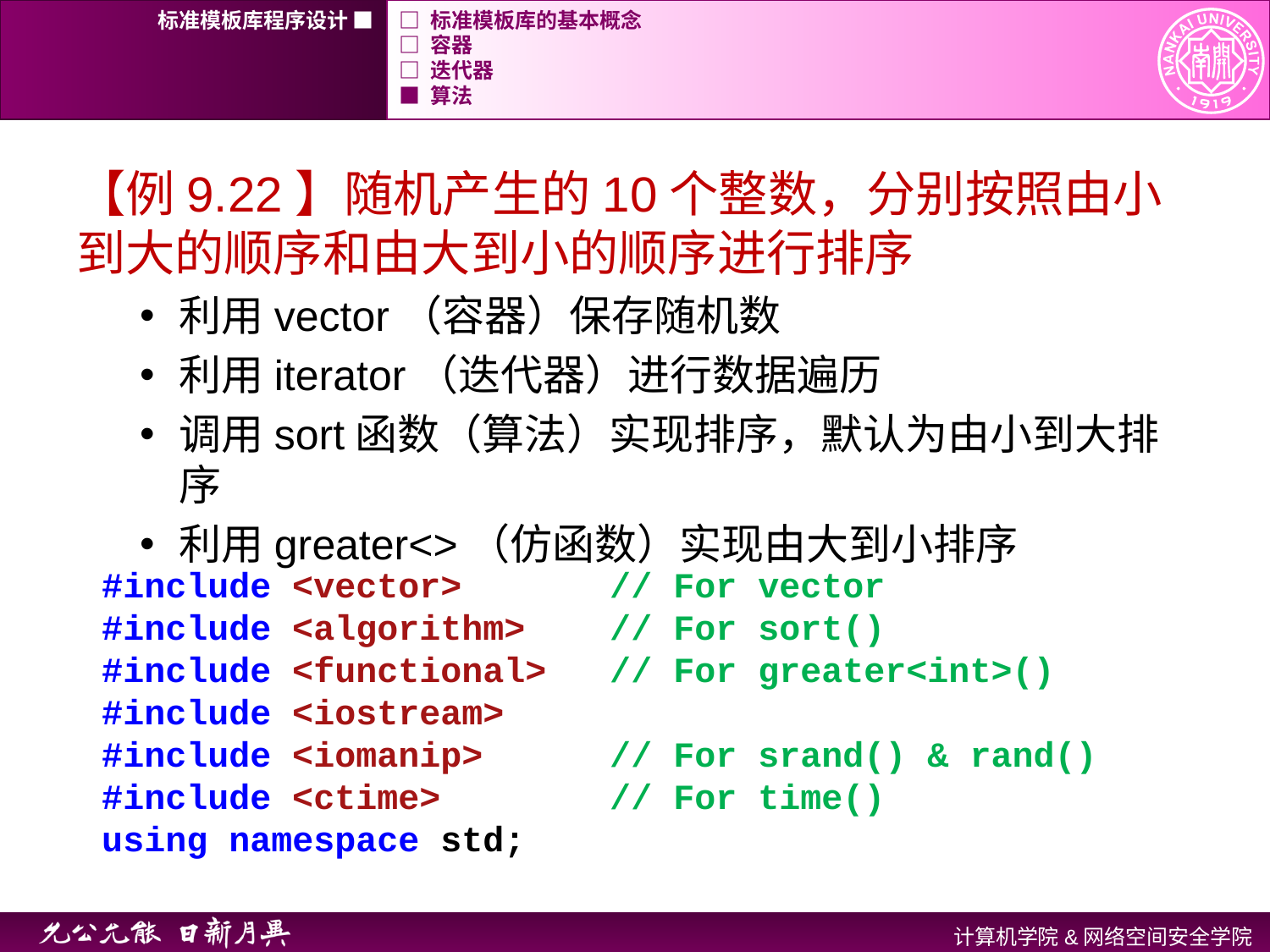

标准模板库程序设计 ■
□ 标准模板库的基本概念

□ 容器

□ 迭代器

■ 算法
【例9.22】随机产生的10个整数，分别按照由小到大的顺序和由大到小的顺序进行排序
利用vector（容器）保存随机数
利用iterator（迭代器）进行数据遍历
调用sort函数（算法）实现排序，默认为由小到大排序
利用greater<>（仿函数）实现由大到小排序

#include <vector>		// For vector
#include <algorithm>	// For sort()
#include <functional>   // For greater<int>()
#include <iostream>
#include <iomanip>	// For srand() & rand()
#include <ctime>		// For time()
using namespace std;